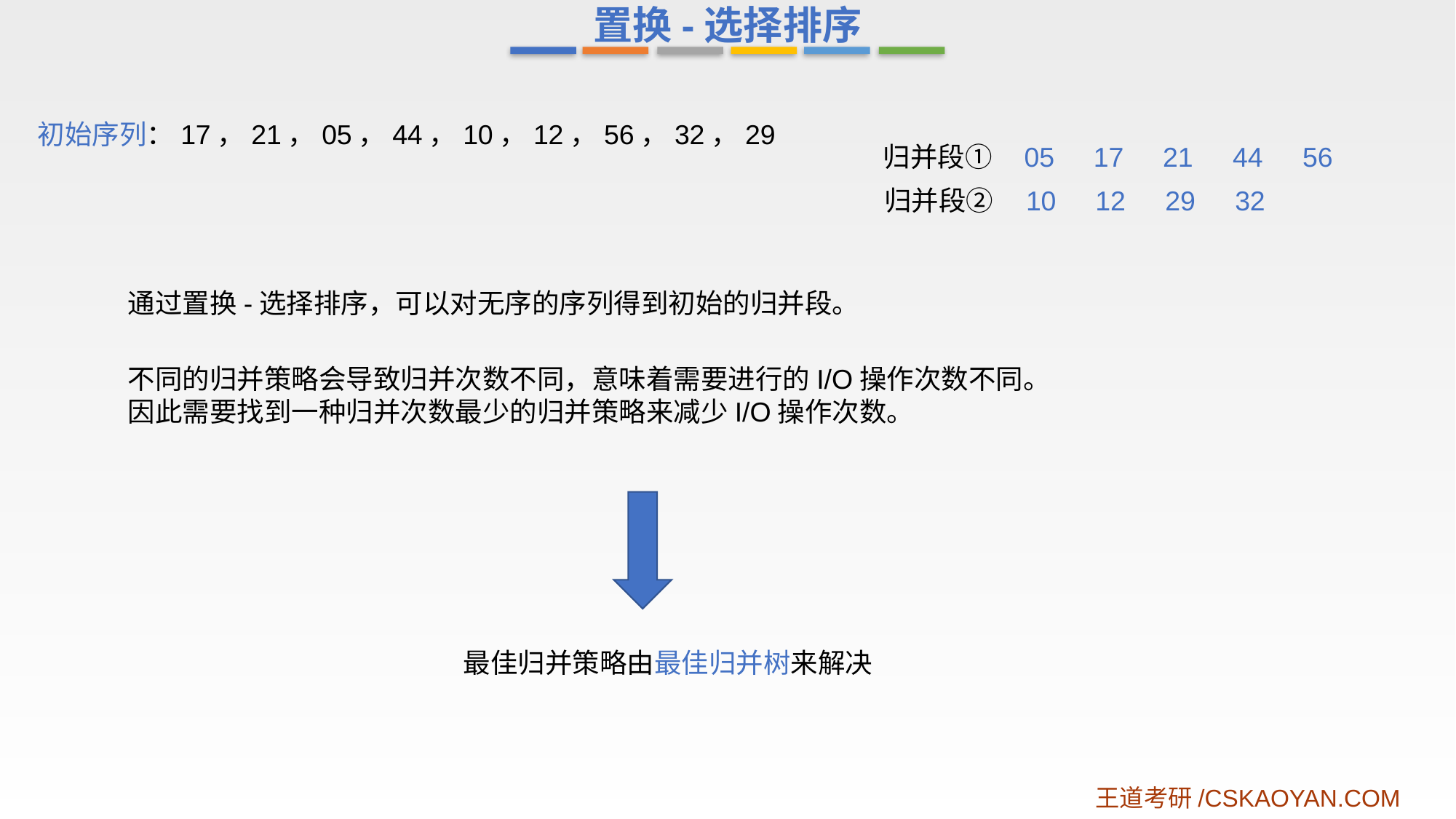

置换-选择排序

初始序列：17，21，05，44，10，12，56，32，29
归并段①
05
17
21
44
56
归并段②
10
12
29
32
通过置换-选择排序，可以对无序的序列得到初始的归并段。
不同的归并策略会导致归并次数不同，意味着需要进行的I/O操作次数不同。
因此需要找到一种归并次数最少的归并策略来减少I/O操作次数。

最佳归并策略由最佳归并树来解决
王道考研/CSKAOYAN.COM